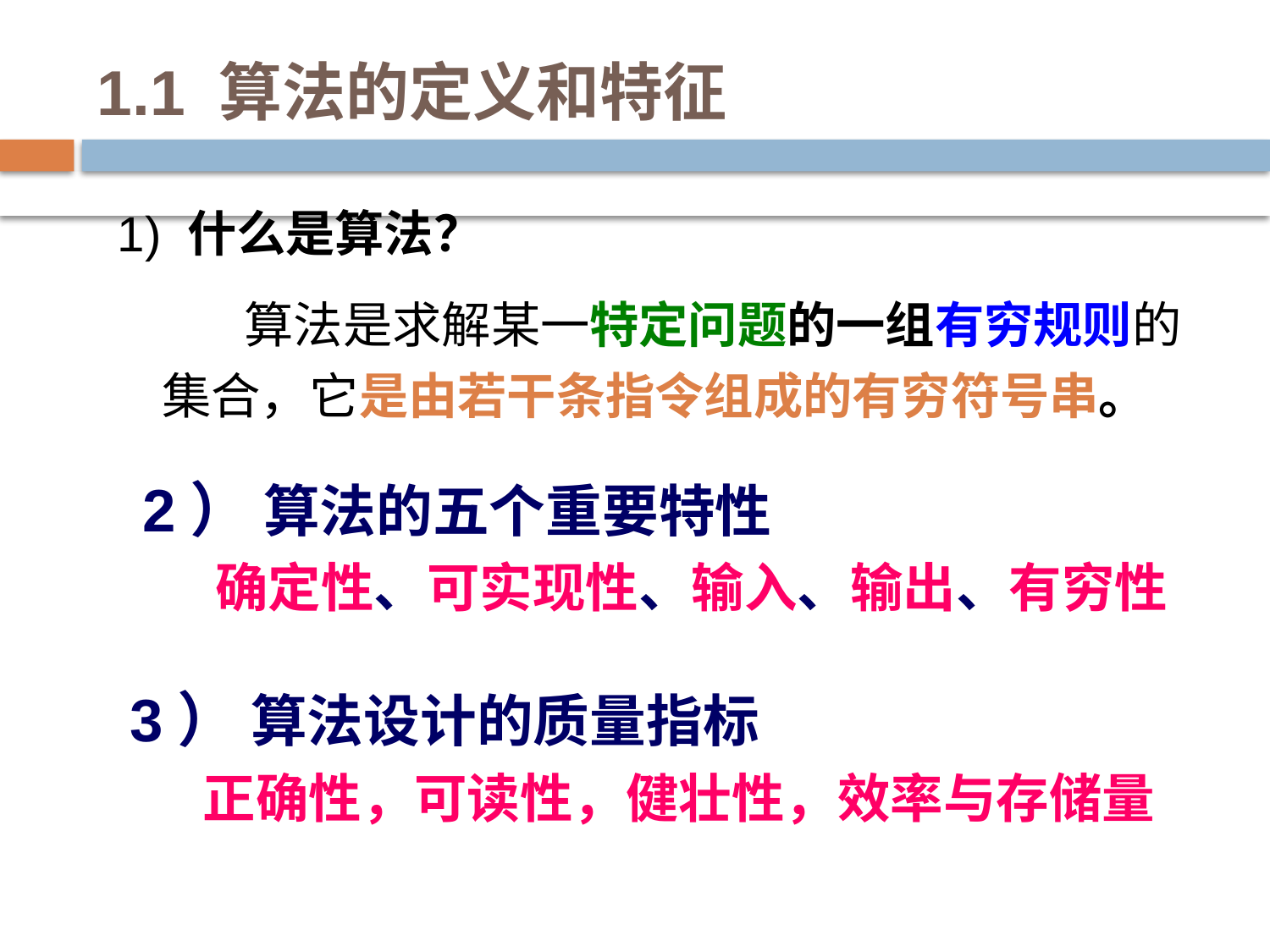

# 1.1 算法的定义和特征
1) 什么是算法？
          算法是求解某一特定问题的一组有穷规则的集合，它是由若干条指令组成的有穷符号串。

2） 算法的五个重要特性
     确定性、可实现性、输入、输出、有穷性
3） 算法设计的质量指标
     正确性，可读性，健壮性，效率与存储量